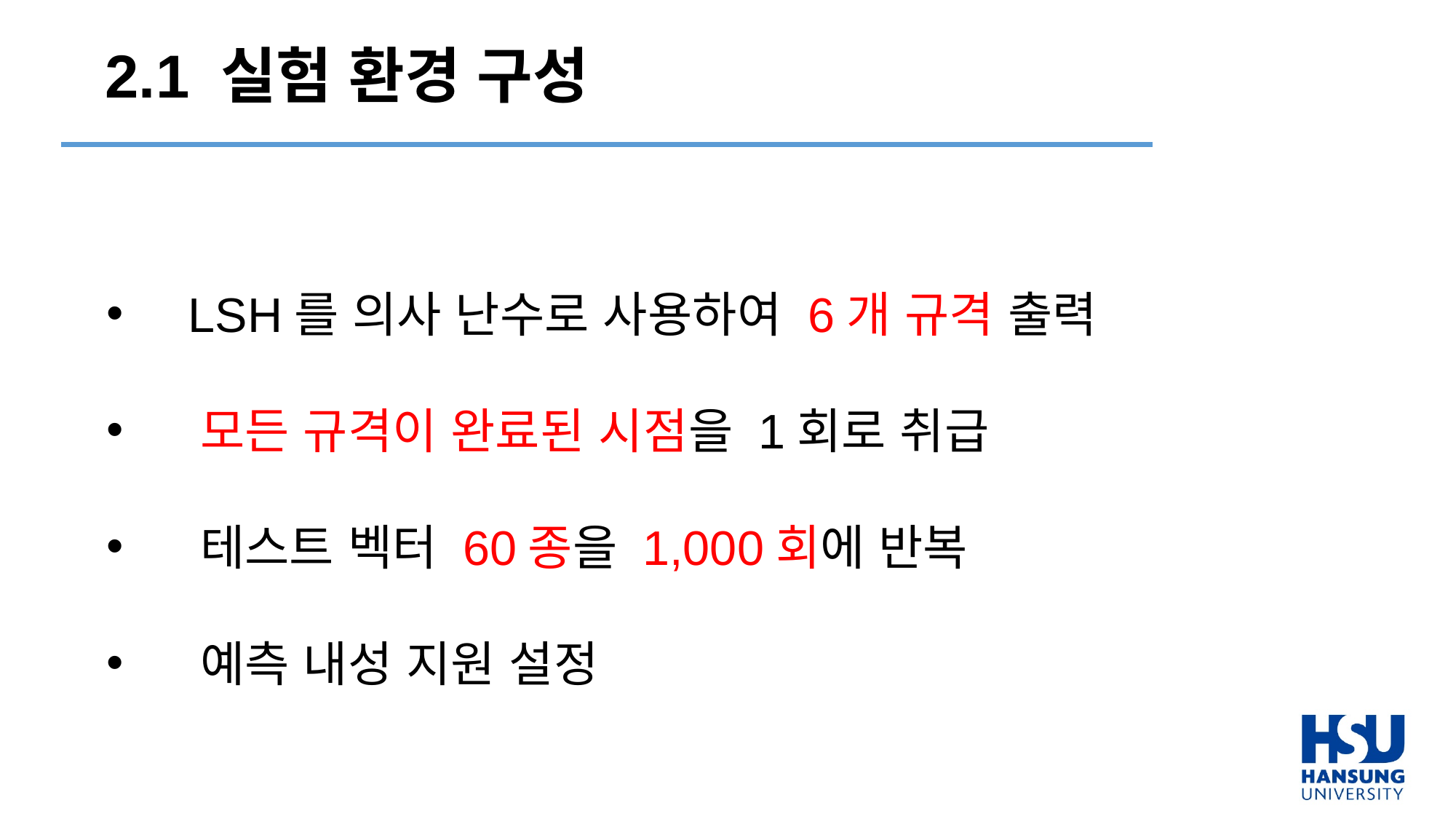

2.1 실험 환경 구성
 LSH를 의사 난수로 사용하여 6개 규격 출력
 모든 규격이 완료된 시점을 1회로 취급
 테스트 벡터 60종을 1,000회에 반복
 예측 내성 지원 설정